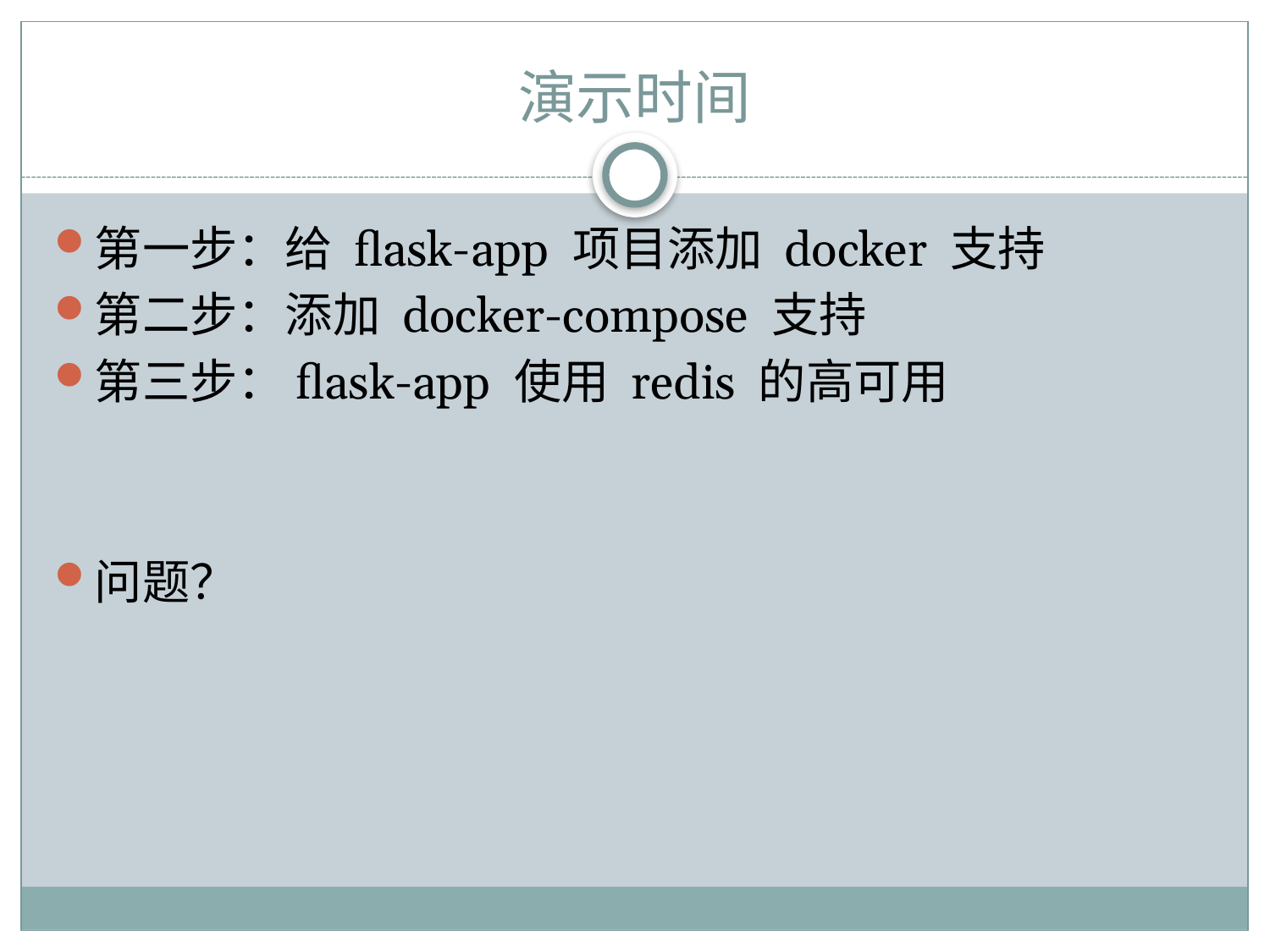

# 演示时间
第一步：给 flask-app 项目添加 docker 支持
第二步：添加 docker-compose 支持
第三步：flask-app 使用 redis 的高可用

问题？